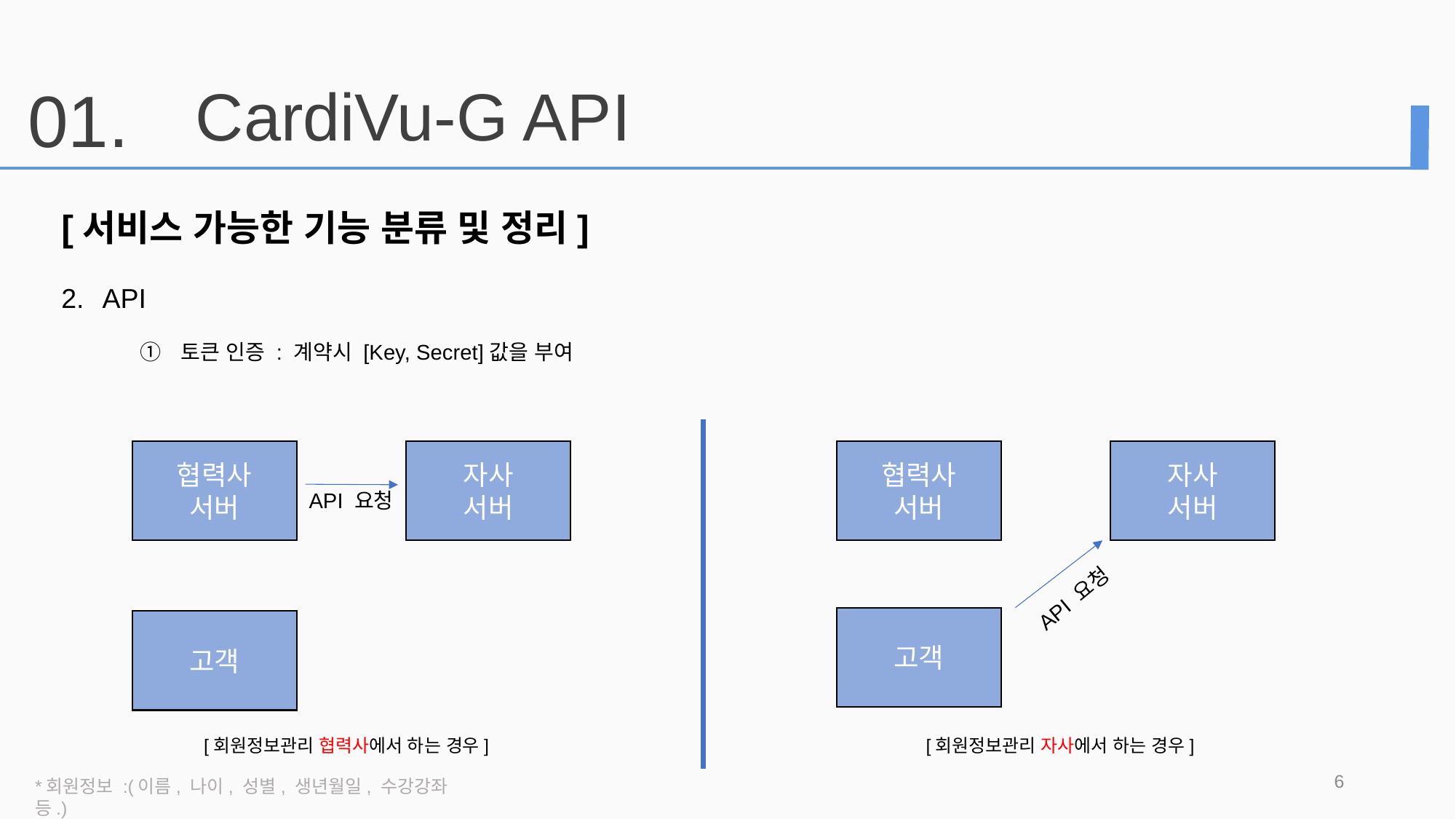

CardiVu-G API
01.
[서비스 가능한 기능 분류 및 정리]

API
토큰 인증 : 계약시 [Key, Secret]값을 부여

협력사
서버
자사
서버
협력사
서버
자사
서버
API 요청
API 요청
고객
고객
[회원정보관리 협력사에서 하는 경우]
[회원정보관리 자사에서 하는 경우]
6
*회원정보 :(이름, 나이, 성별, 생년월일, 수강강좌 등.)